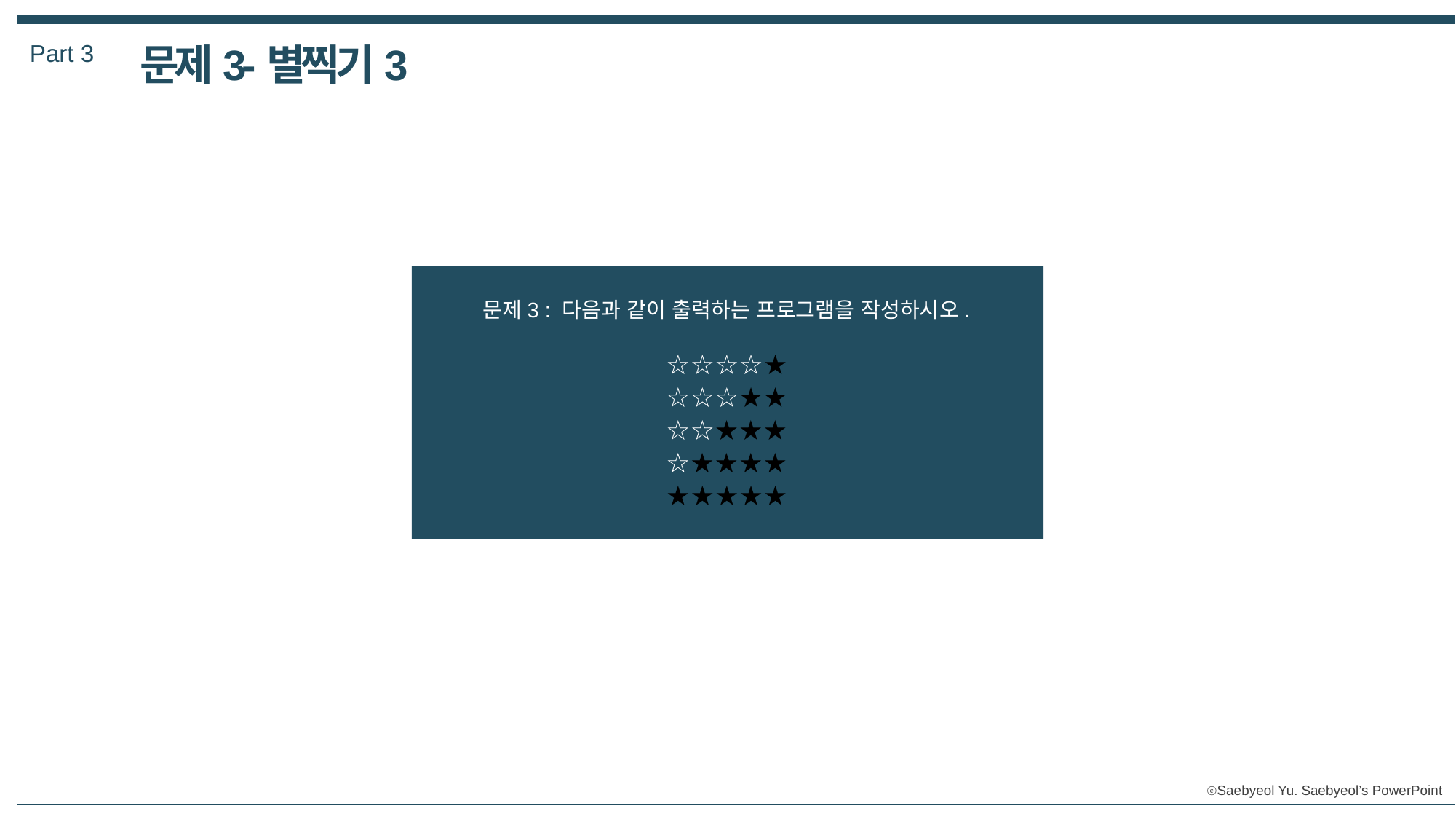

Part 3
문제3-별찍기3

문제3 : 다음과 같이 출력하는 프로그램을 작성하시오.

☆☆☆☆★
☆☆☆★★
☆☆★★★
☆★★★★
★★★★★

3, 내용을 입력하세요